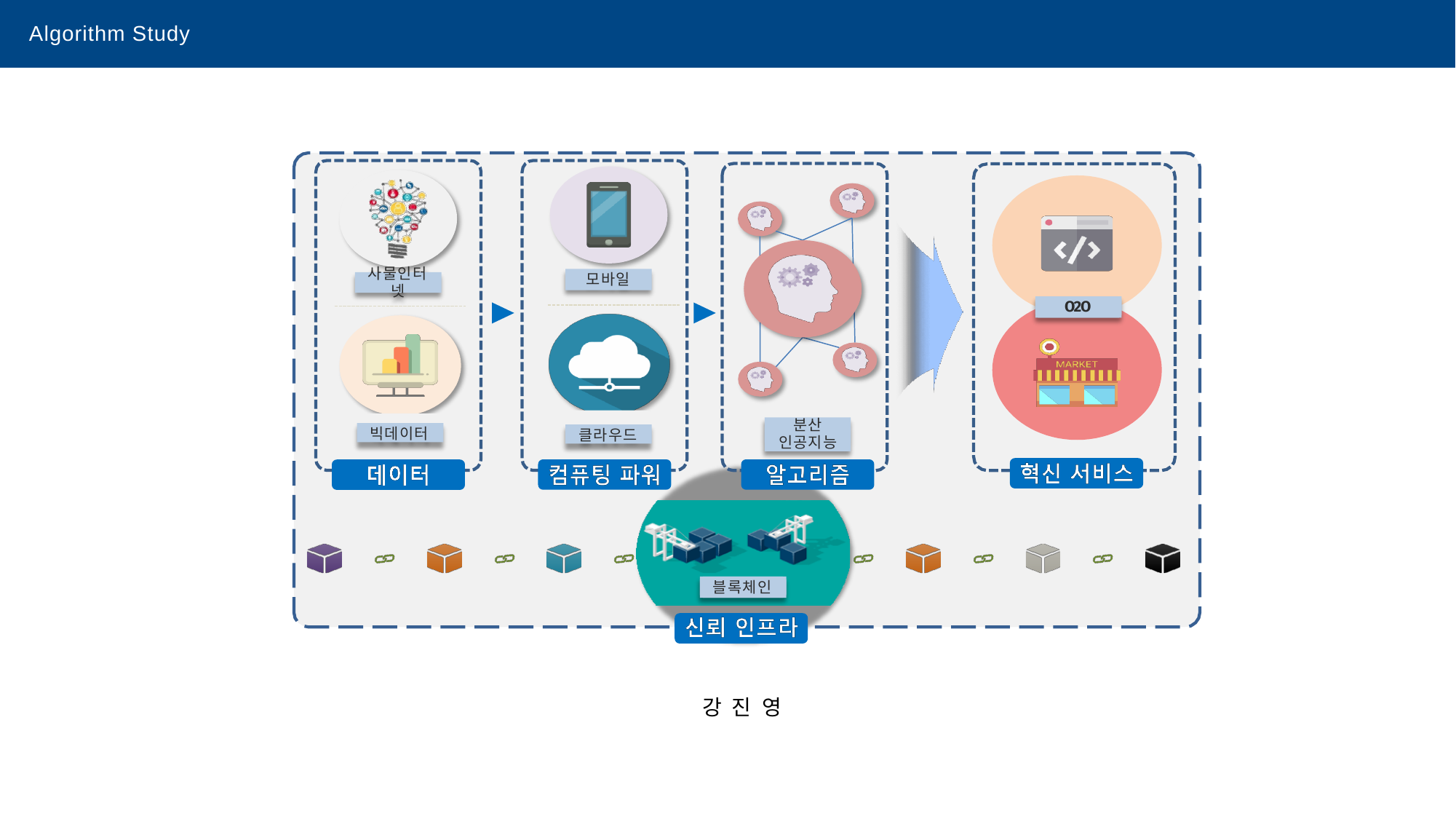

Algorithm Study

사물인터

모바일

넷

O2O

분산
인공지능

빅데이터

클라우드

블록체인

강 진 영